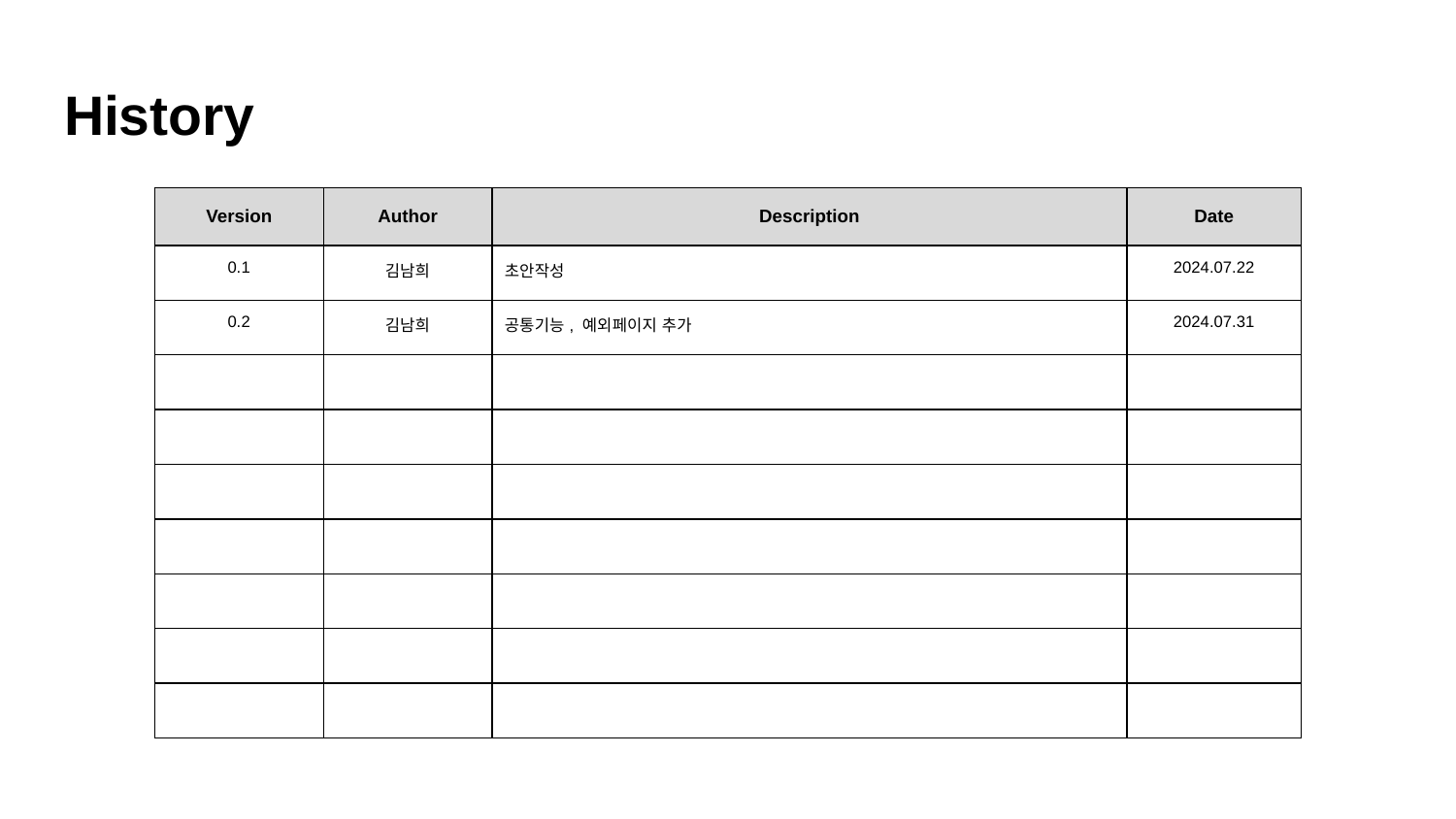

# History
| Version | Author | Description | Date |
| --- | --- | --- | --- |
| 0.1 | 김남희 | 초안작성 | 2024.07.22 |
| 0.2 | 김남희 | 공통기능, 예외페이지 추가 | 2024.07.31 |
|  |  |  |  |
|  |  |  |  |
|  |  |  |  |
|  |  |  |  |
|  |  |  |  |
|  |  |  |  |
|  |  |  |  |